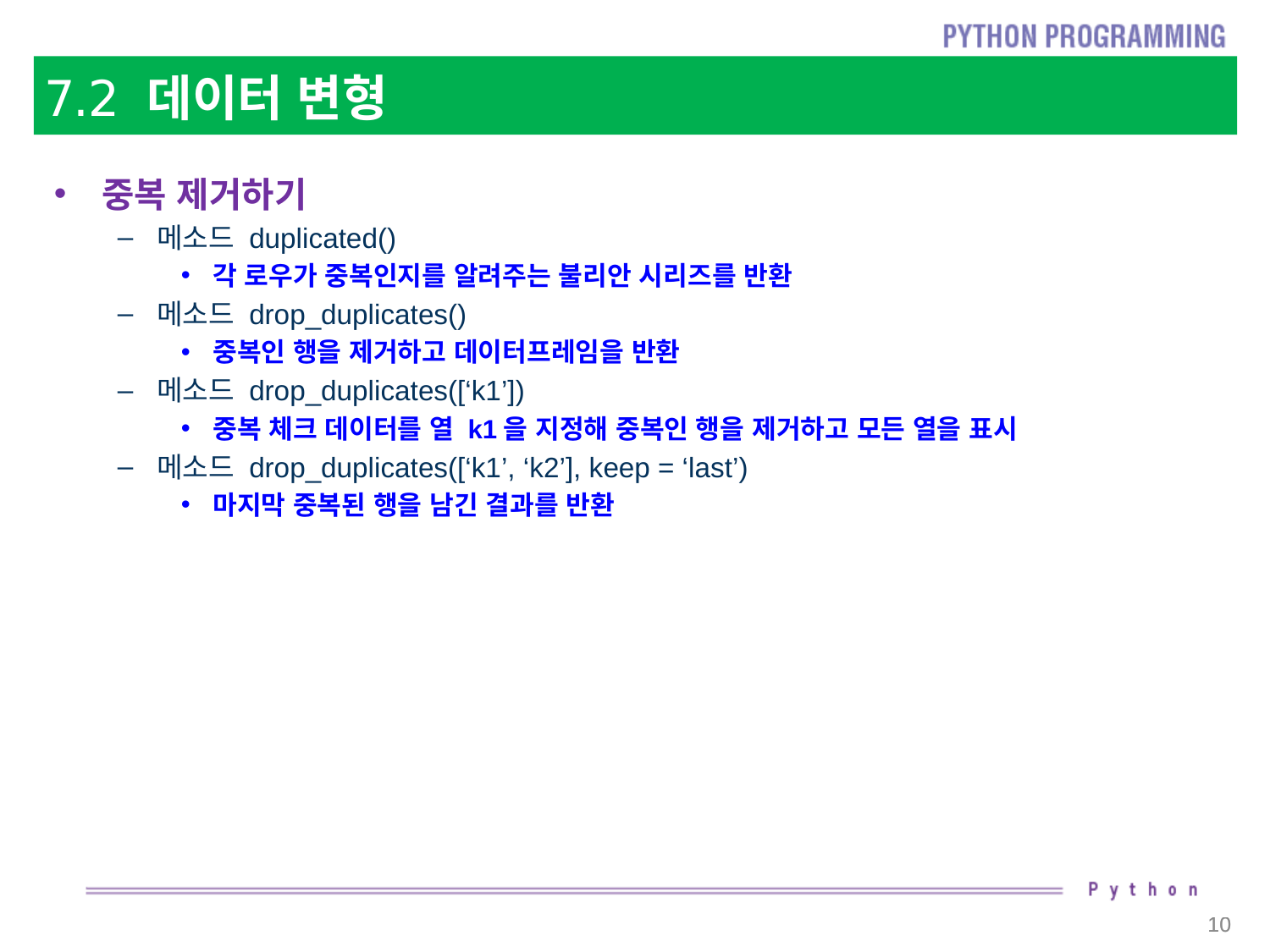

# 7.2 데이터 변형
중복 제거하기
메소드 duplicated()
각 로우가 중복인지를 알려주는 불리안 시리즈를 반환
메소드 drop_duplicates()
중복인 행을 제거하고 데이터프레임을 반환
메소드 drop_duplicates([‘k1’])
중복 체크 데이터를 열 k1을 지정해 중복인 행을 제거하고 모든 열을 표시
메소드 drop_duplicates([‘k1’, ‘k2’], keep = ‘last’)
마지막 중복된 행을 남긴 결과를 반환
10